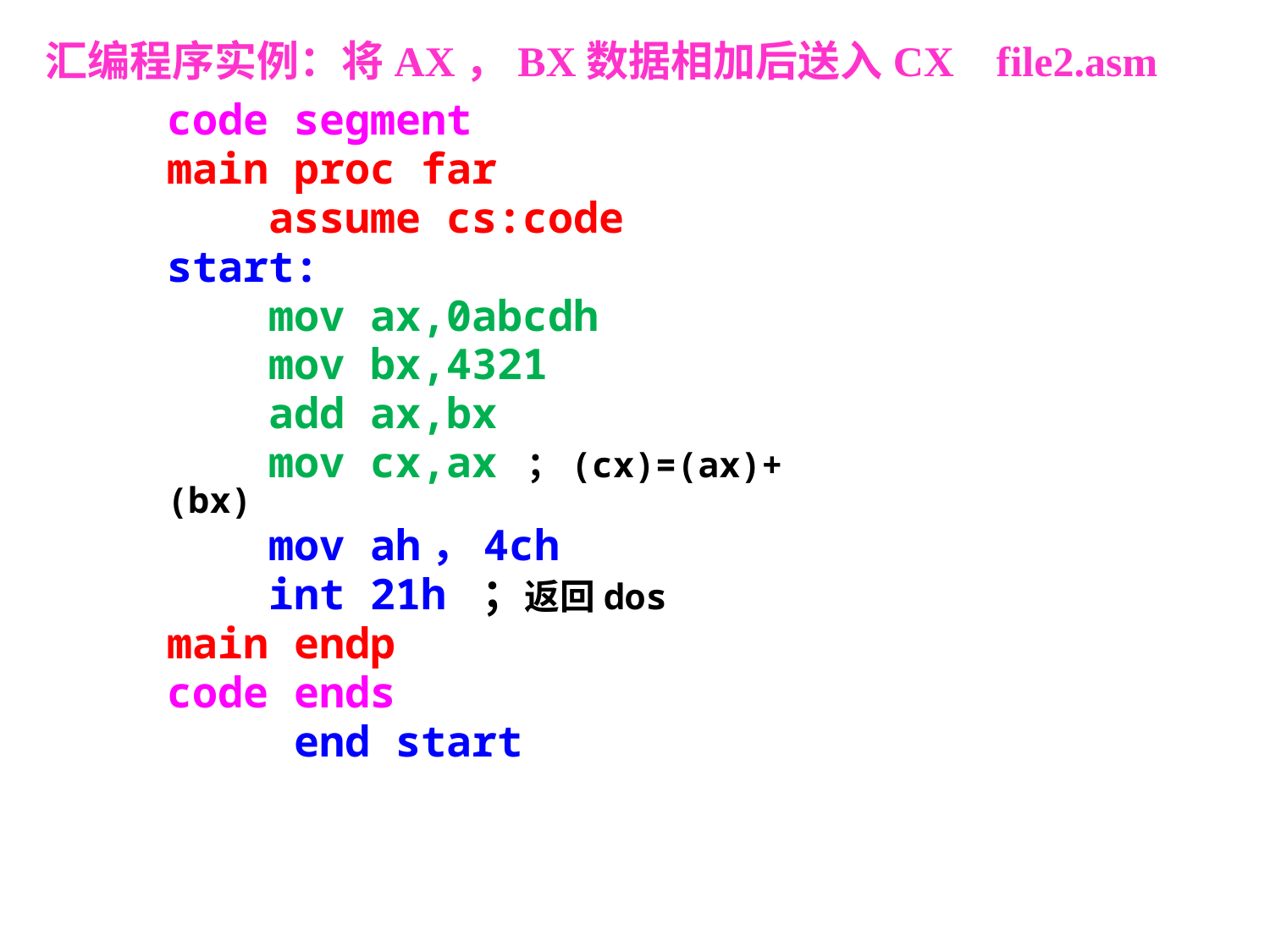

# 汇编程序实例：将AX，BX数据相加后送入CX    file2.asm
code segment
main proc far
    assume cs:code
start:
    mov ax,0abcdh
    mov bx,4321
    add ax,bx
    mov cx,ax ；(cx)=(ax)+(bx)
    mov ah，4ch
    int 21h ；返回dos
main endp
code ends
     end start